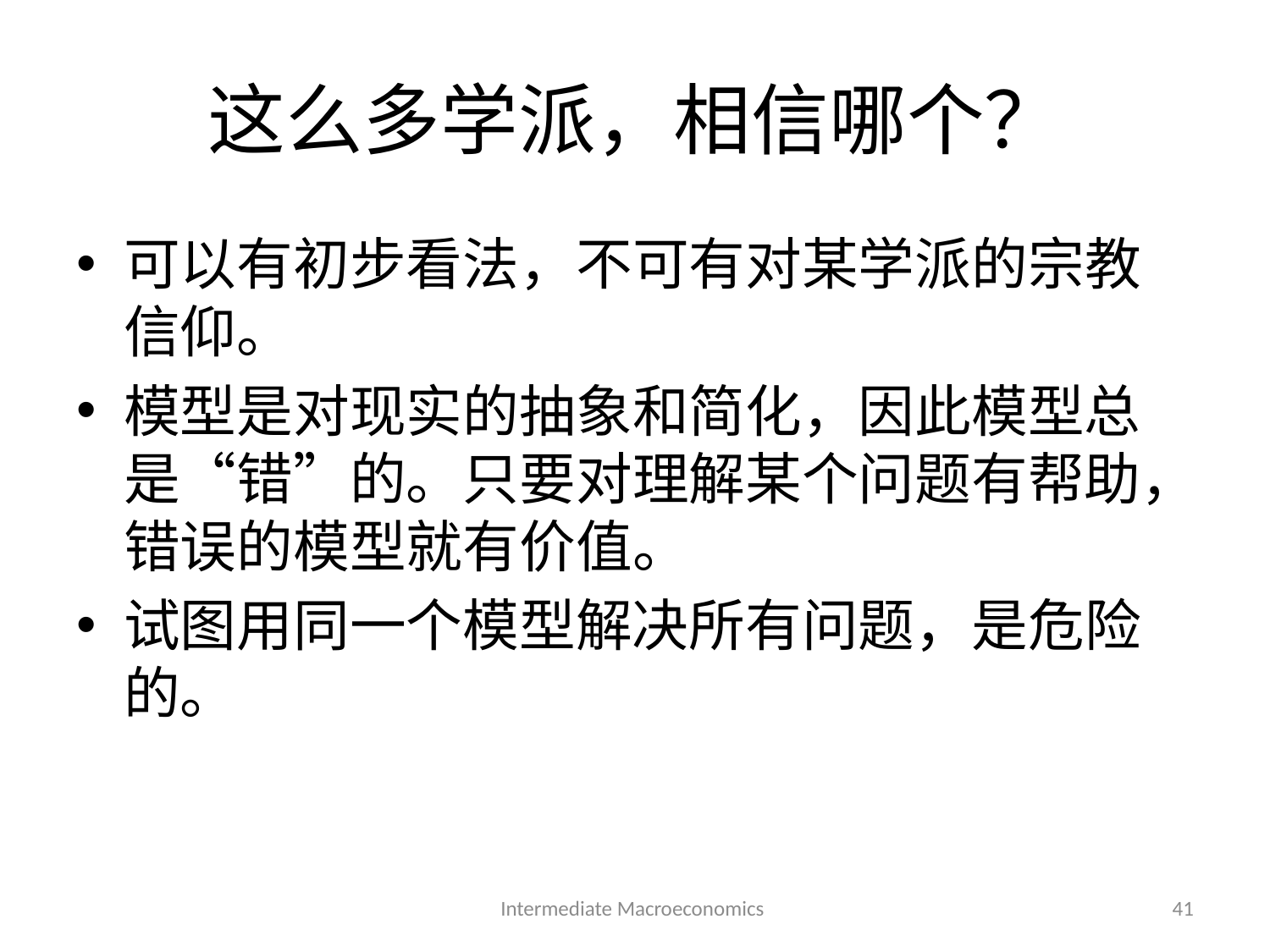

# 这么多学派，相信哪个？
可以有初步看法，不可有对某学派的宗教信仰。
模型是对现实的抽象和简化，因此模型总是“错”的。只要对理解某个问题有帮助，错误的模型就有价值。
试图用同一个模型解决所有问题，是危险的。
Intermediate Macroeconomics
41